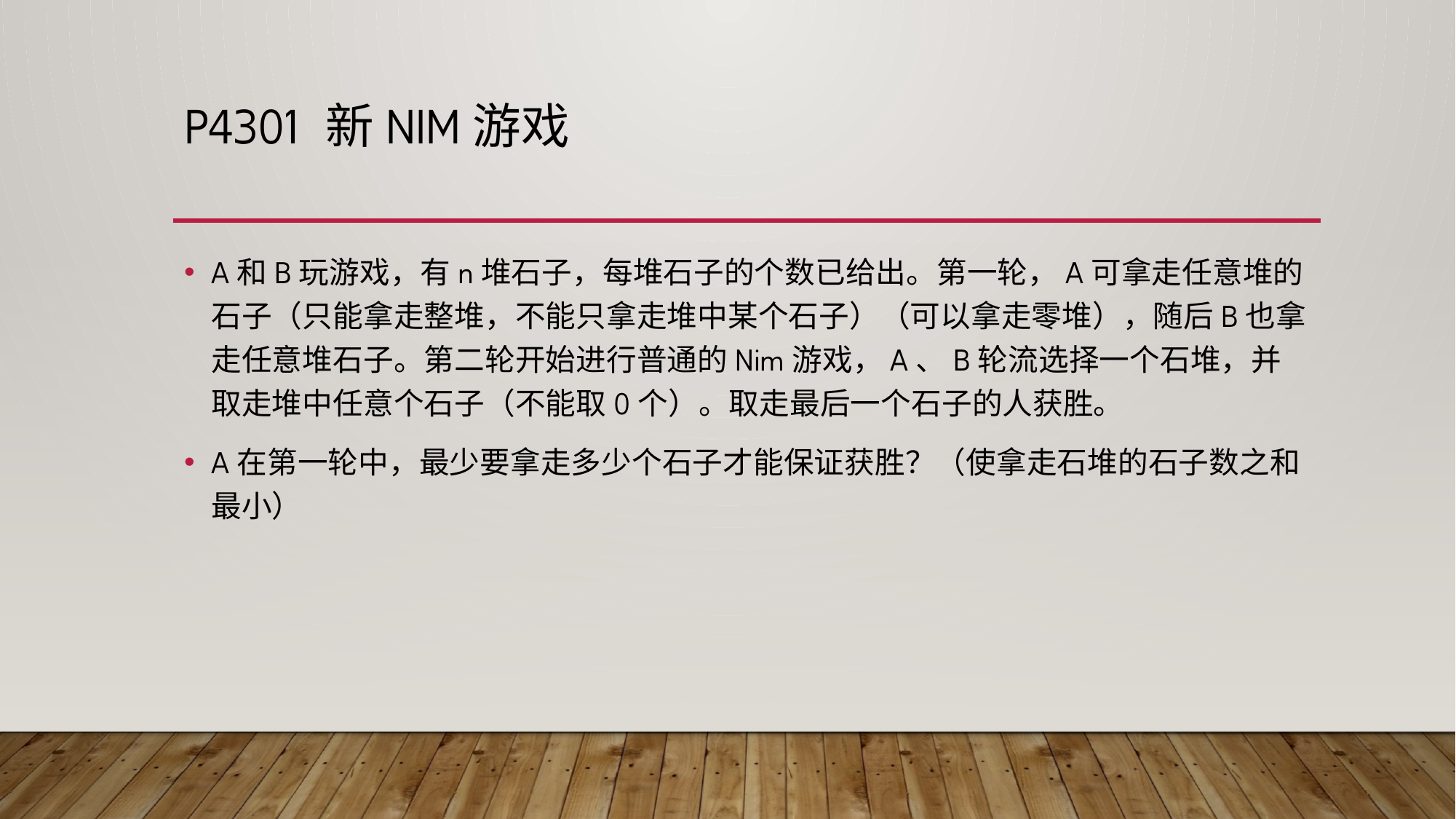

# P4301 新Nim游戏
A和B玩游戏，有n堆石子，每堆石子的个数已给出。第一轮，A可拿走任意堆的石子（只能拿走整堆，不能只拿走堆中某个石子）（可以拿走零堆），随后B也拿走任意堆石子。第二轮开始进行普通的Nim游戏，A、B轮流选择一个石堆，并取走堆中任意个石子（不能取0个）。取走最后一个石子的人获胜。
A在第一轮中，最少要拿走多少个石子才能保证获胜？（使拿走石堆的石子数之和最小）